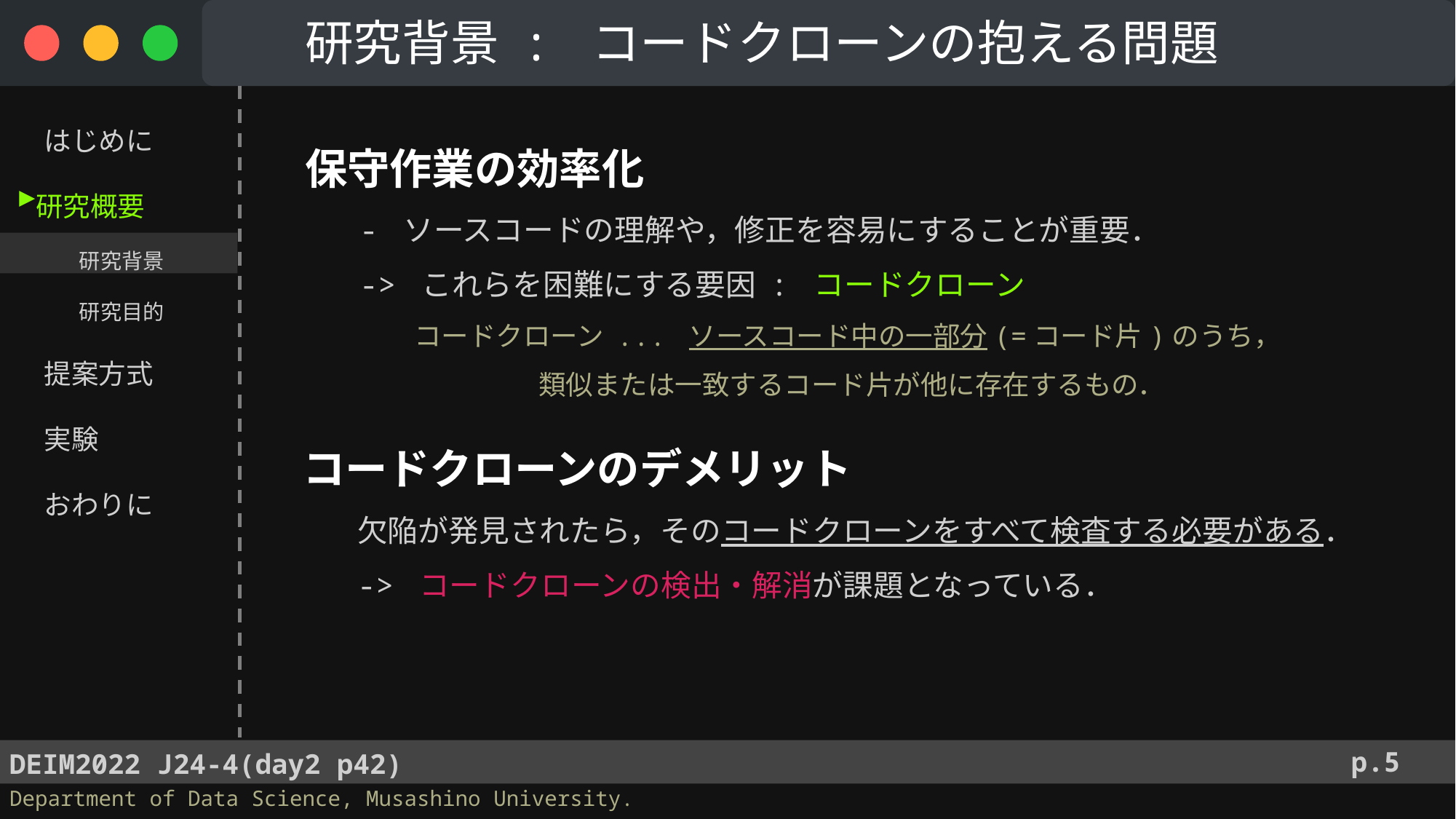

研究背景 : コードクローンの抱える問題
　 はじめに
   研究概要
　　　 研究背景
　　　 研究目的
　 提案方式
　 実験
　 おわりに

保守作業の効率化
- ソースコードの理解や，修正を容易にすることが重要．
-> これらを困難にする要因 : コードクローン
コードクローン ... ソースコード中の一部分(=コード片)のうち，
                   類似または一致するコード片が他に存在するもの．
▶︎

コードクローンのデメリット
欠陥が発見されたら，そのコードクローンをすべて検査する必要がある．
-> コードクローンの検出・解消が課題となっている．
p.5